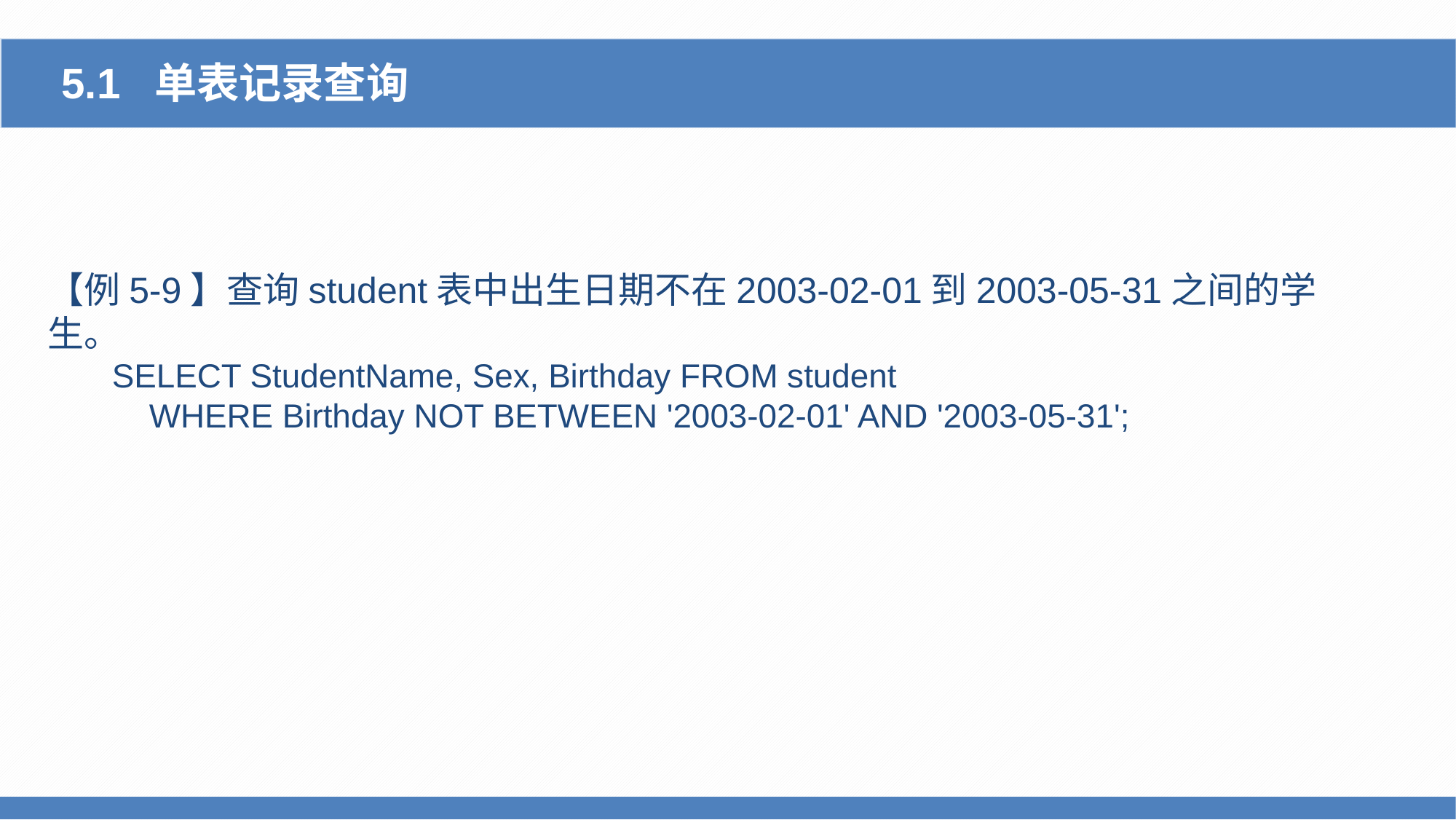

5.1  单表记录查询

【例5-9】查询student表中出生日期不在2003-02-01到2003-05-31之间的学生。
SELECT StudentName, Sex, Birthday FROM student
    WHERE Birthday NOT BETWEEN '2003-02-01' AND '2003-05-31';